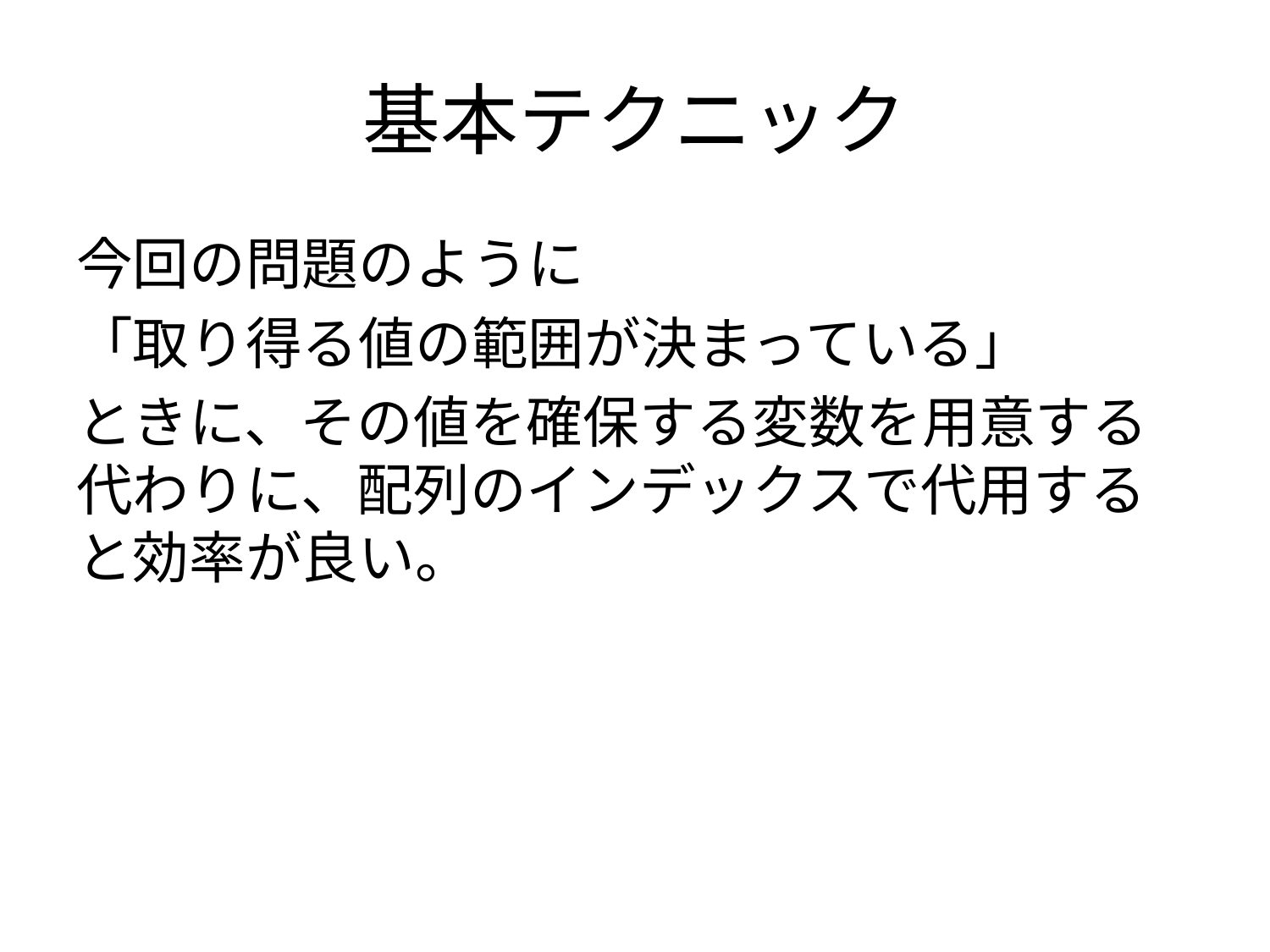

# 基本テクニック
今回の問題のように
「取り得る値の範囲が決まっている」
ときに、その値を確保する変数を用意する代わりに、配列のインデックスで代用すると効率が良い。